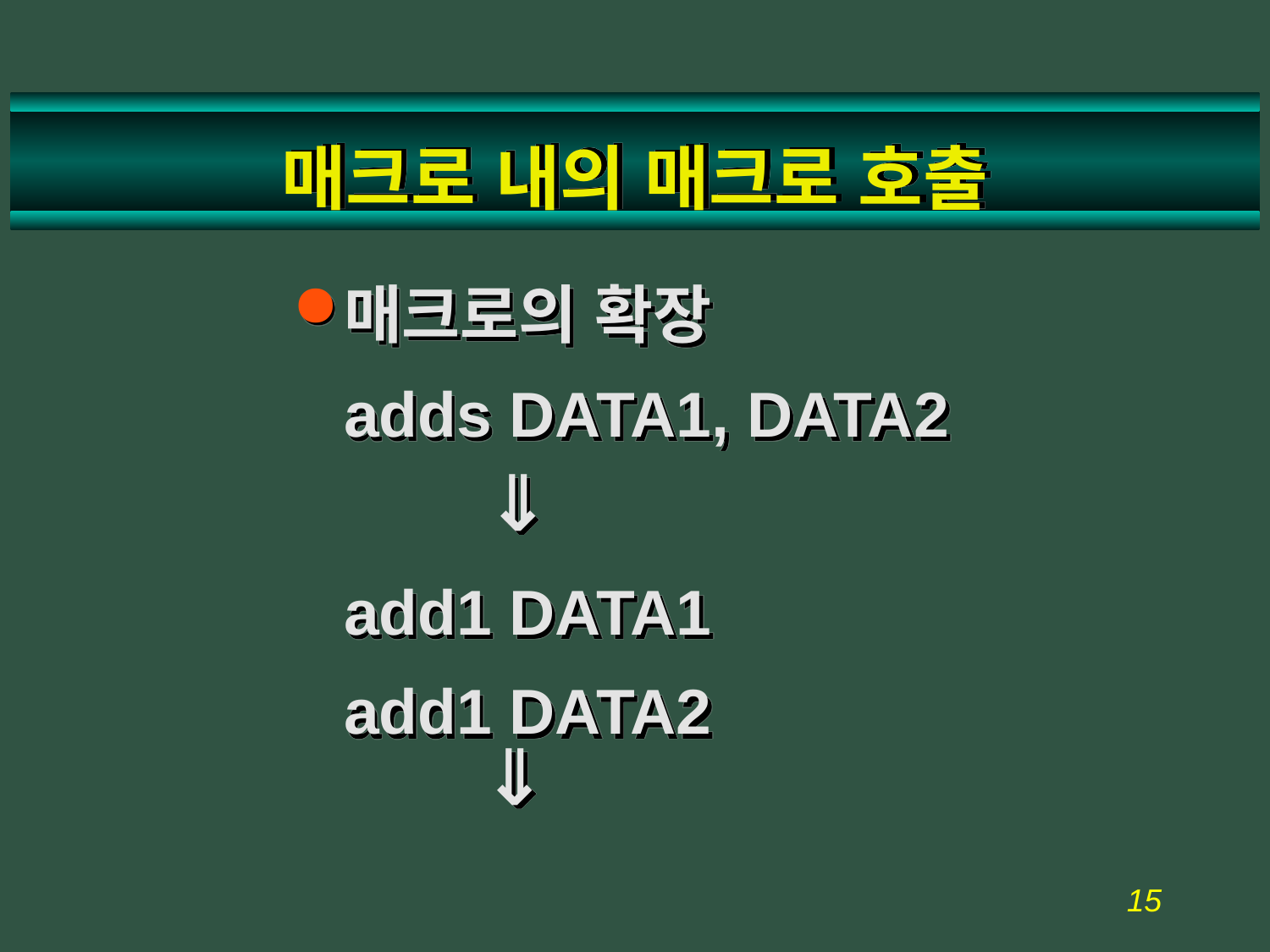

# 매크로 내의 매크로 호출
매크로의 확장
	adds DATA1, DATA2

	add1 DATA1
	add1 DATA2
⇒
⇒
15